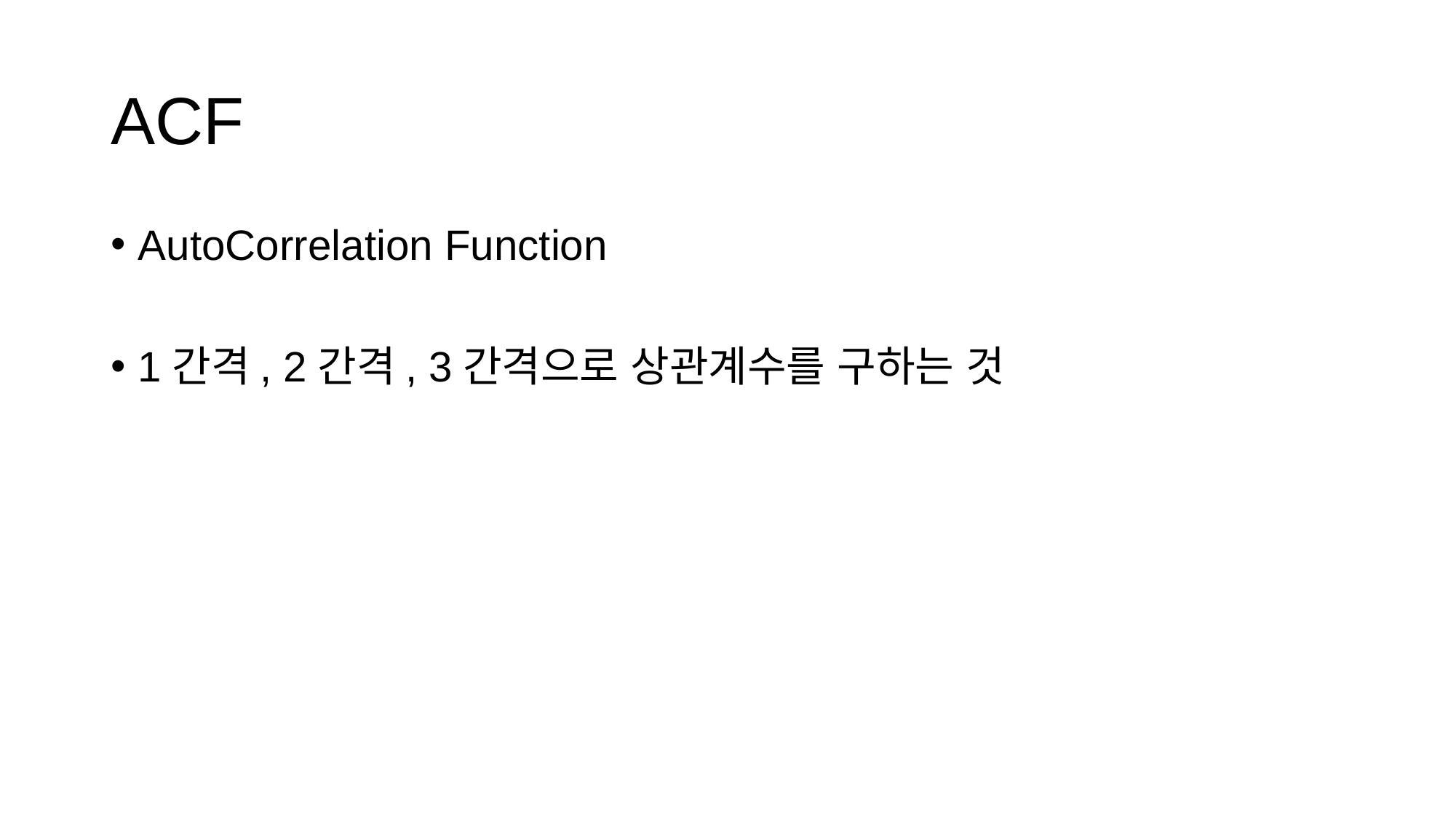

# ACF
AutoCorrelation Function

1간격, 2간격, 3간격으로 상관계수를 구하는 것